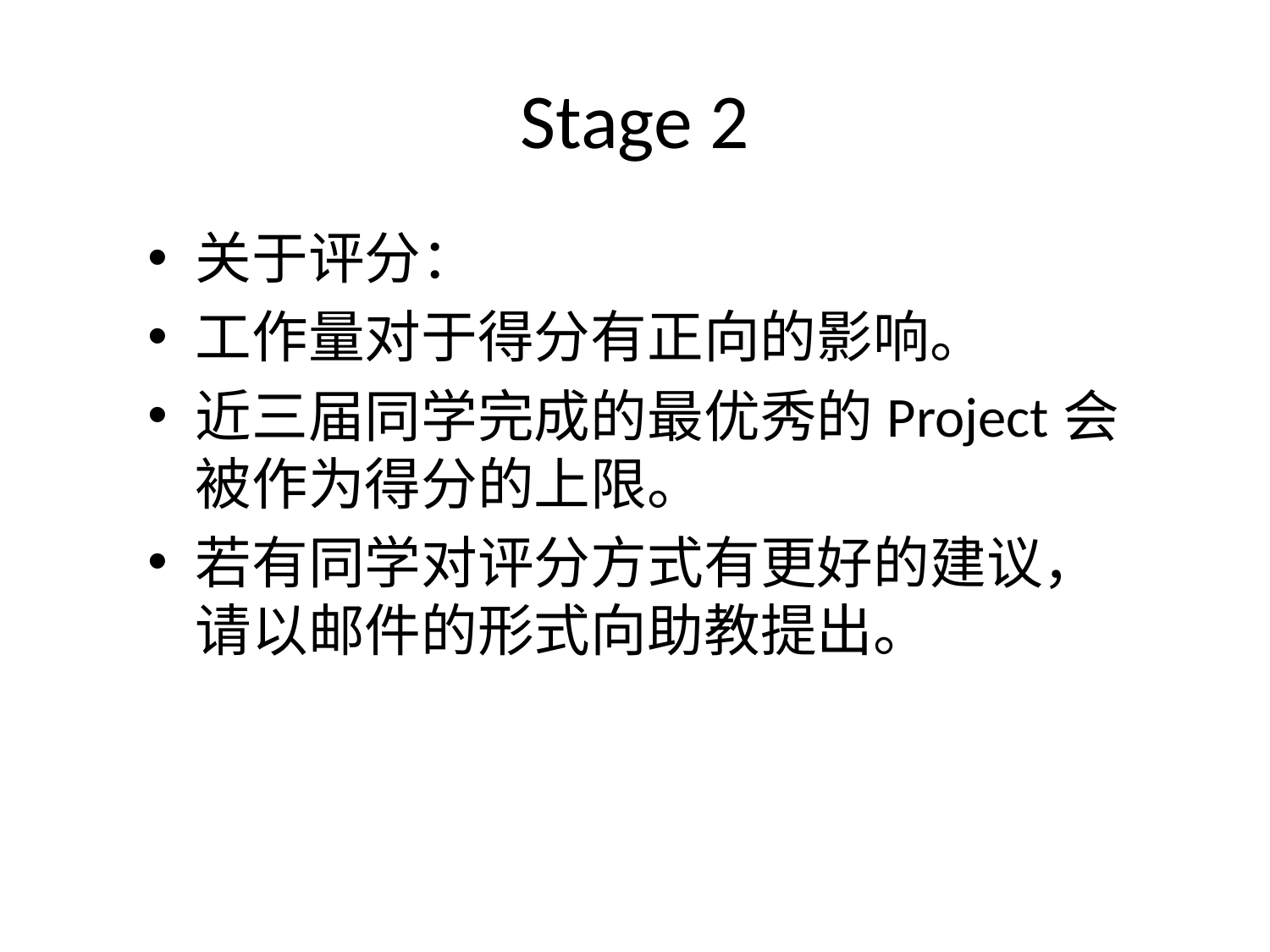

# Stage 2
关于评分：
工作量对于得分有正向的影响。
近三届同学完成的最优秀的Project会被作为得分的上限。
若有同学对评分方式有更好的建议，请以邮件的形式向助教提出。